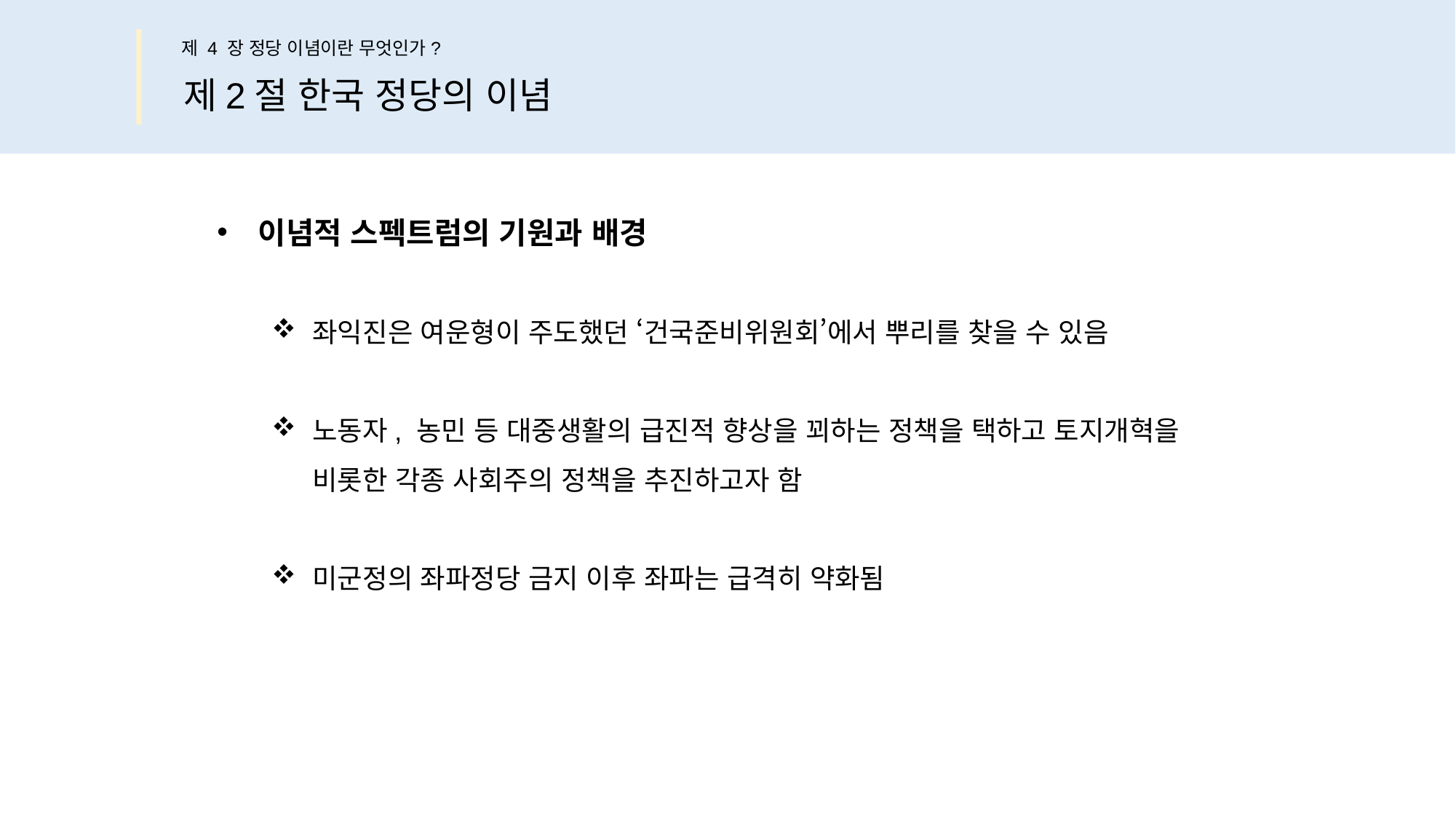

제 4 장 정당 이념이란 무엇인가?
제2절 한국 정당의 이념
이념적 스펙트럼의 기원과 배경

좌익진은 여운형이 주도했던 ‘건국준비위원회’에서 뿌리를 찾을 수 있음

노동자, 농민 등 대중생활의 급진적 향상을 꾀하는 정책을 택하고 토지개혁을
비롯한 각종 사회주의 정책을 추진하고자 함

미군정의 좌파정당 금지 이후 좌파는 급격히 약화됨